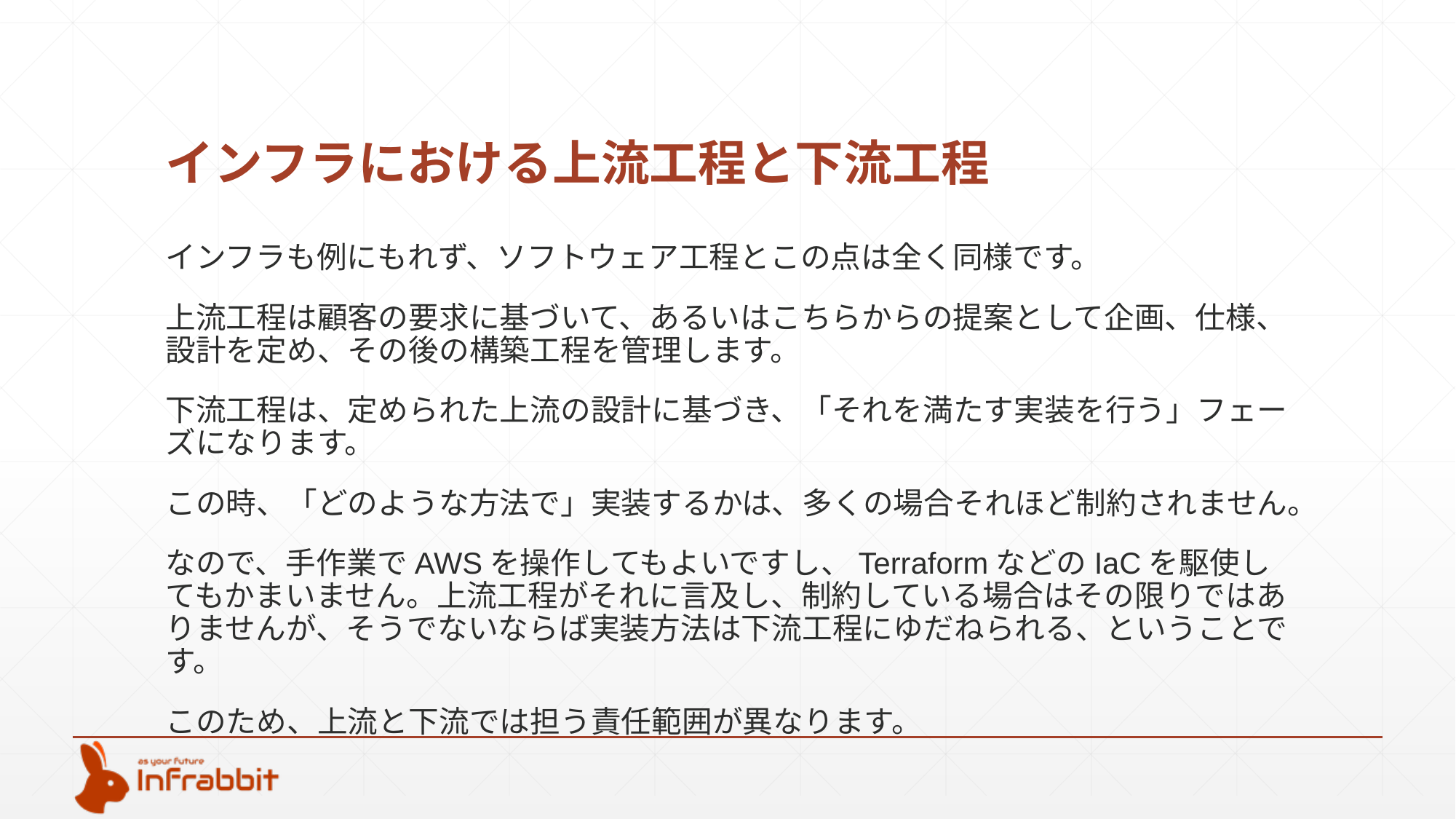

# インフラにおける上流工程と下流工程
インフラも例にもれず、ソフトウェア工程とこの点は全く同様です。
上流工程は顧客の要求に基づいて、あるいはこちらからの提案として企画、仕様、設計を定め、その後の構築工程を管理します。
下流工程は、定められた上流の設計に基づき、「それを満たす実装を行う」フェーズになります。
この時、「どのような方法で」実装するかは、多くの場合それほど制約されません。
なので、手作業でAWSを操作してもよいですし、TerraformなどのIaCを駆使してもかまいません。上流工程がそれに言及し、制約している場合はその限りではありませんが、そうでないならば実装方法は下流工程にゆだねられる、ということです。
このため、上流と下流では担う責任範囲が異なります。